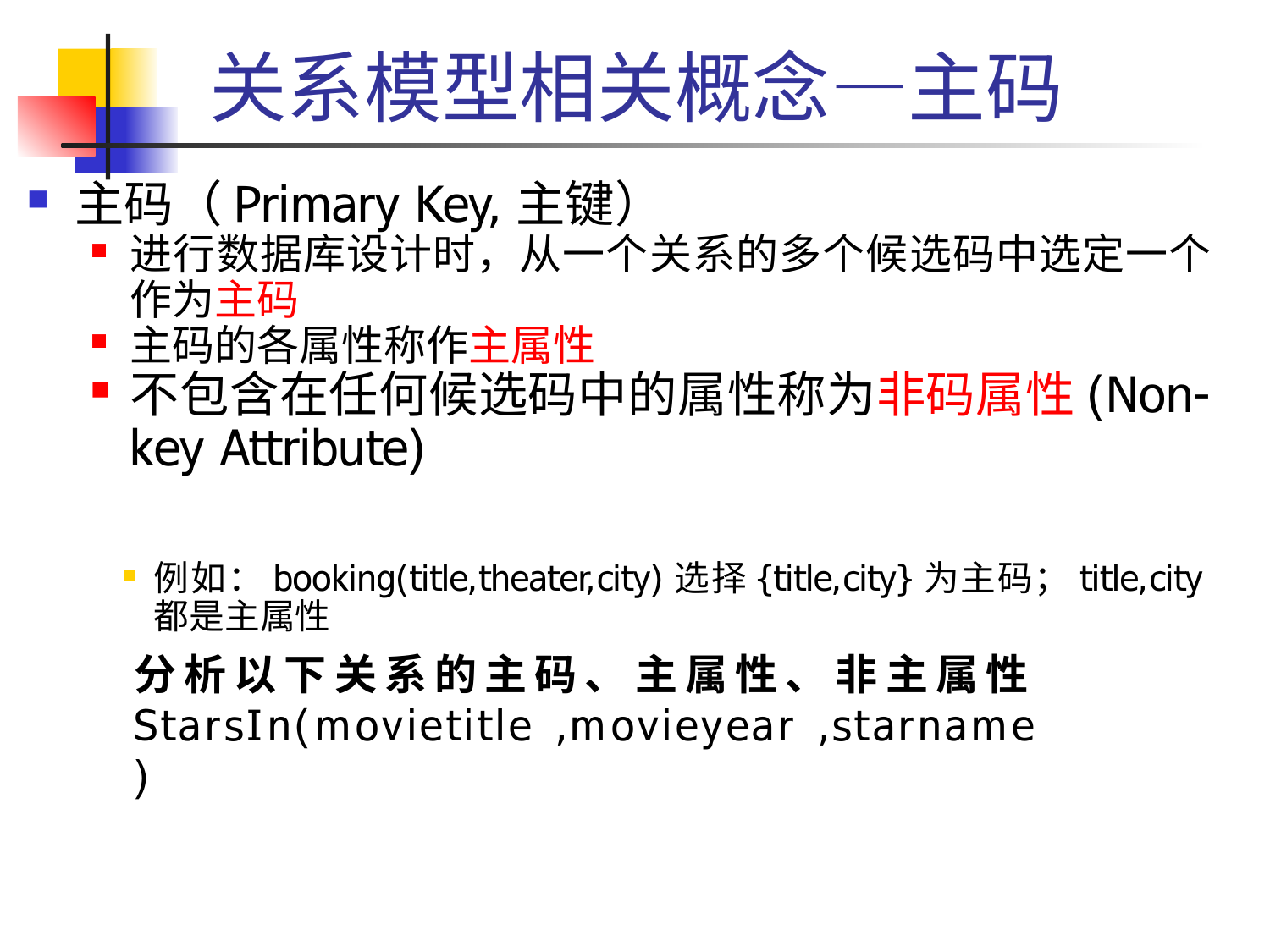

# 关系模型相关概念—主码
主码（Primary Key,主键）
进行数据库设计时，从一个关系的多个候选码中选定一个作为主码
主码的各属性称作主属性
不包含在任何候选码中的属性称为非码属性(Non-key Attribute)

例如：booking(title,theater,city)选择{title,city}为主码；title,city都是主属性

分析以下关系的主码、主属性、非主属性StarsIn(movietitle ,movieyear ,starname)